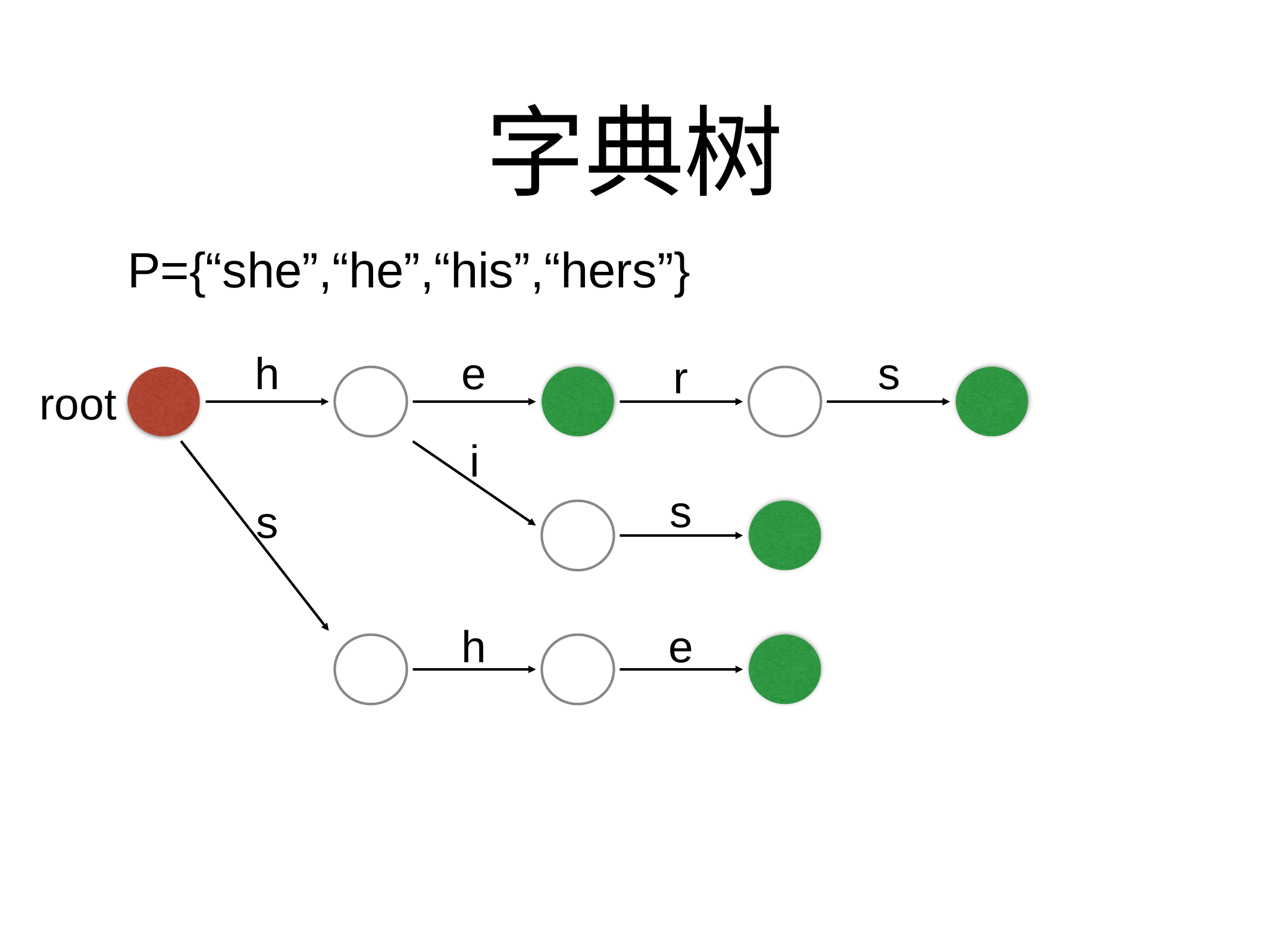

# 字典树
P={“she”,“he”,“his”,“hers”}
e
h
s
r

root

i

s
s

h
e